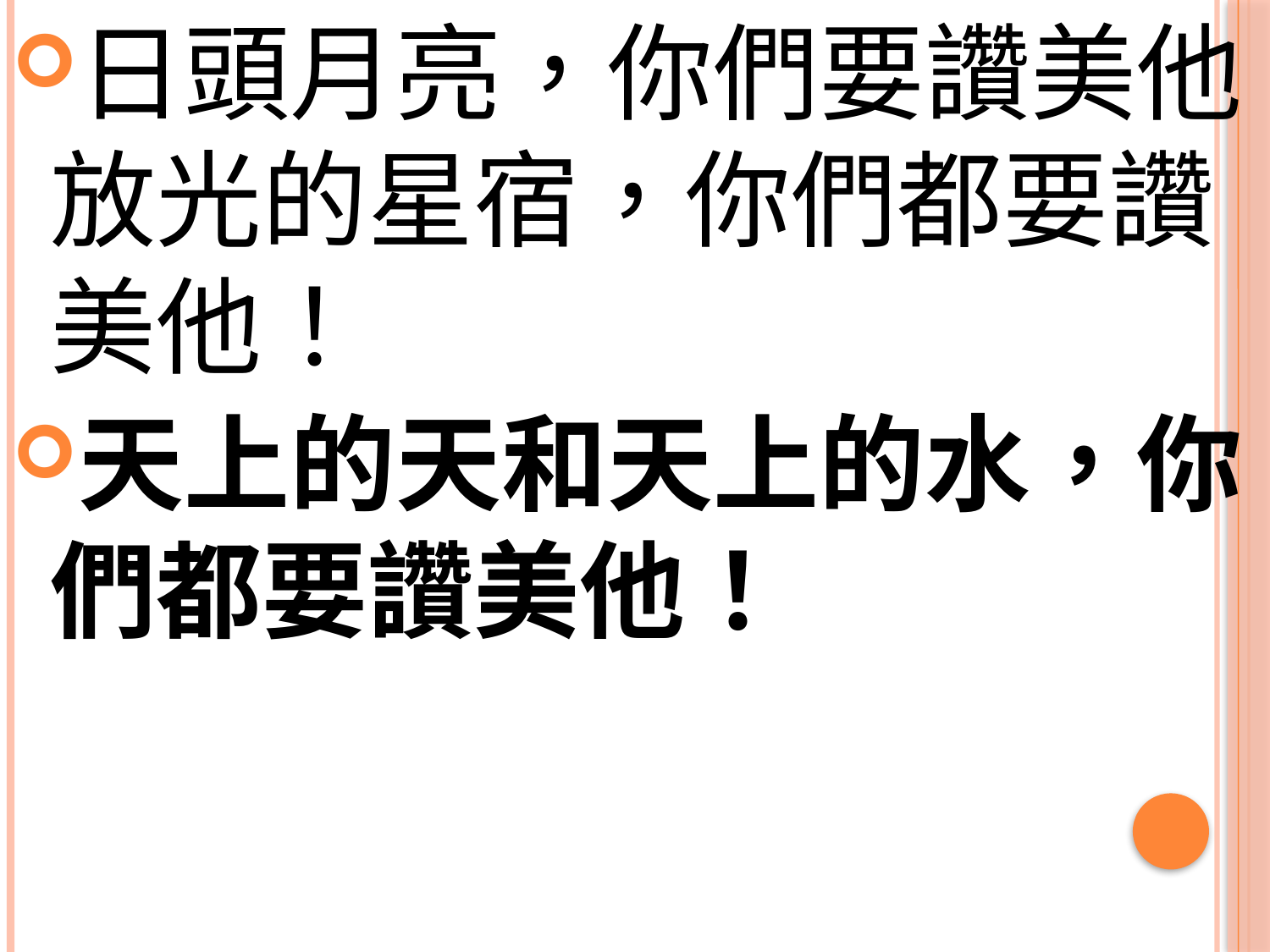

日頭月亮，你們要讚美他！放光的星宿，你們都要讚美他！
天上的天和天上的水，你們都要讚美他！